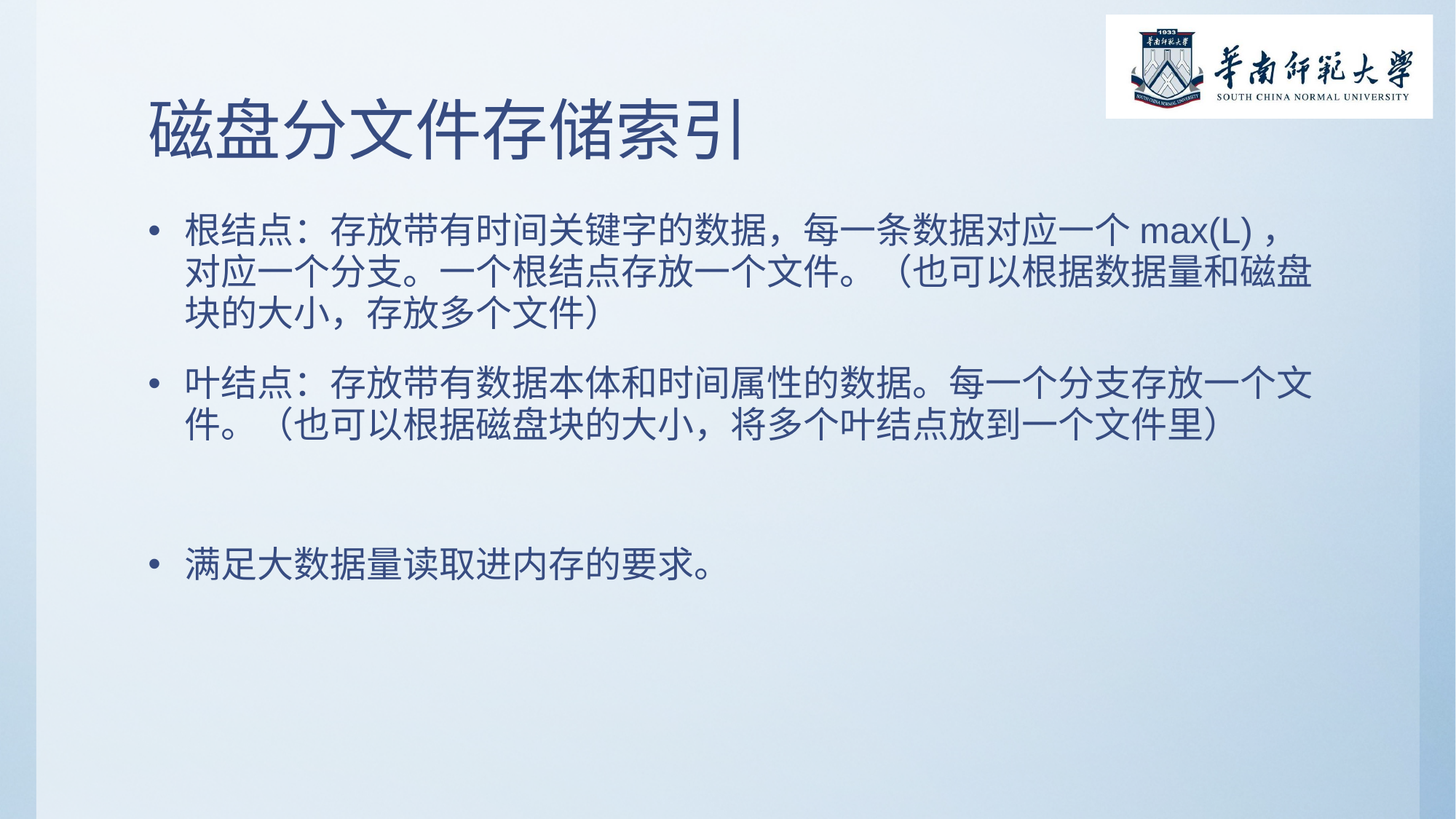

# 磁盘分文件存储索引
根结点：存放带有时间关键字的数据，每一条数据对应一个max(L)，对应一个分支。一个根结点存放一个文件。（也可以根据数据量和磁盘块的大小，存放多个文件）
叶结点：存放带有数据本体和时间属性的数据。每一个分支存放一个文件。（也可以根据磁盘块的大小，将多个叶结点放到一个文件里）

满足大数据量读取进内存的要求。